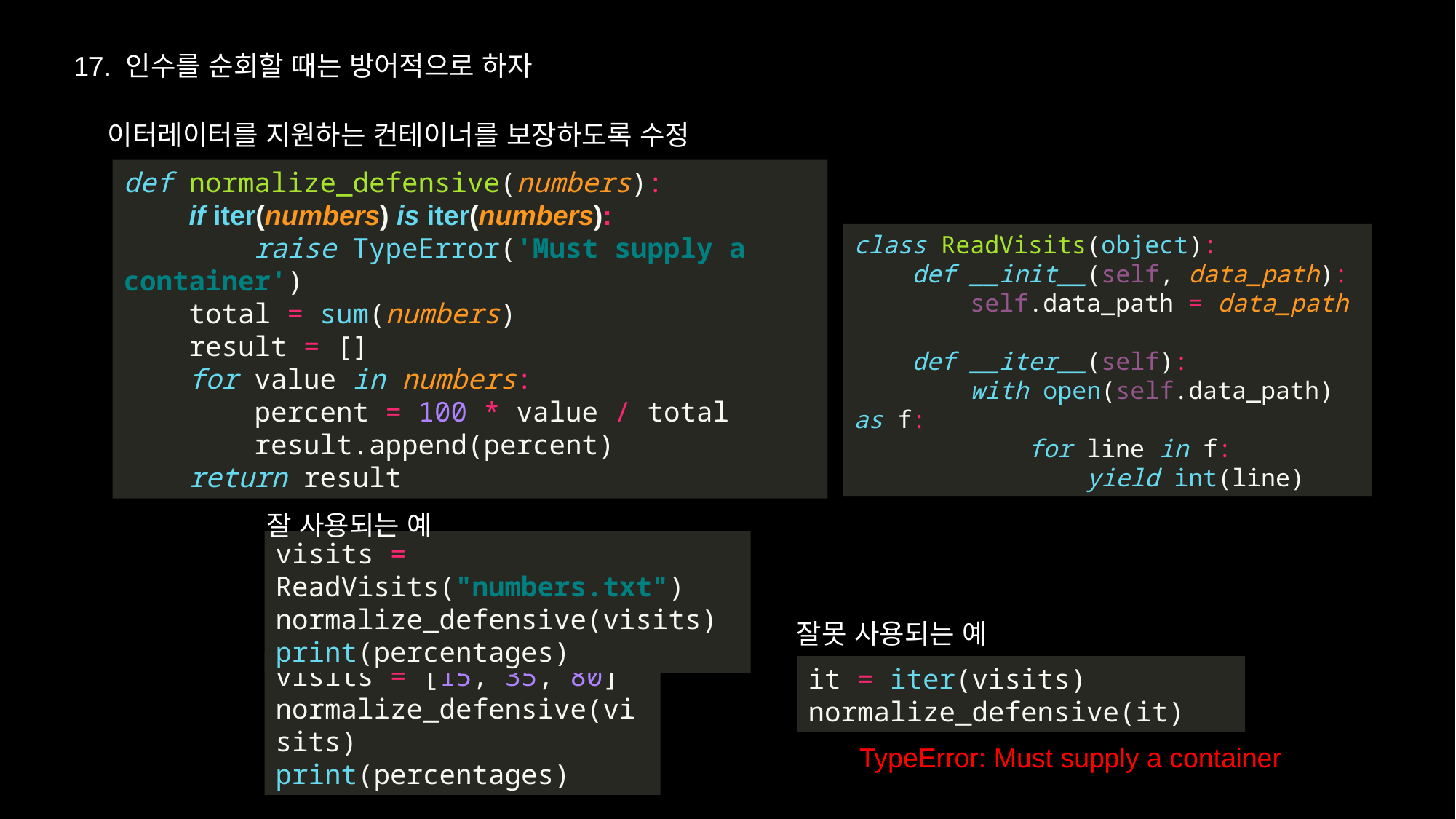

17. 인수를 순회할 때는 방어적으로 하자
이터레이터를 지원하는 컨테이너를 보장하도록 수정
def normalize_defensive(numbers):
    if iter(numbers) is iter(numbers):
        raise TypeError('Must supply a container')
    total = sum(numbers)
    result = []
    for value in numbers:
        percent = 100 * value / total
        result.append(percent)
    return result
class ReadVisits(object):
    def __init__(self, data_path):
        self.data_path = data_path
    def __iter__(self):
        with open(self.data_path) as f:
            for line in f:
                yield int(line)
잘 사용되는 예
visits = ReadVisits("numbers.txt")
normalize_defensive(visits)
print(percentages)
visits = [15, 35, 80]
normalize_defensive(visits)
print(percentages)
잘못 사용되는 예
it = iter(visits)
normalize_defensive(it)
TypeError: Must supply a container